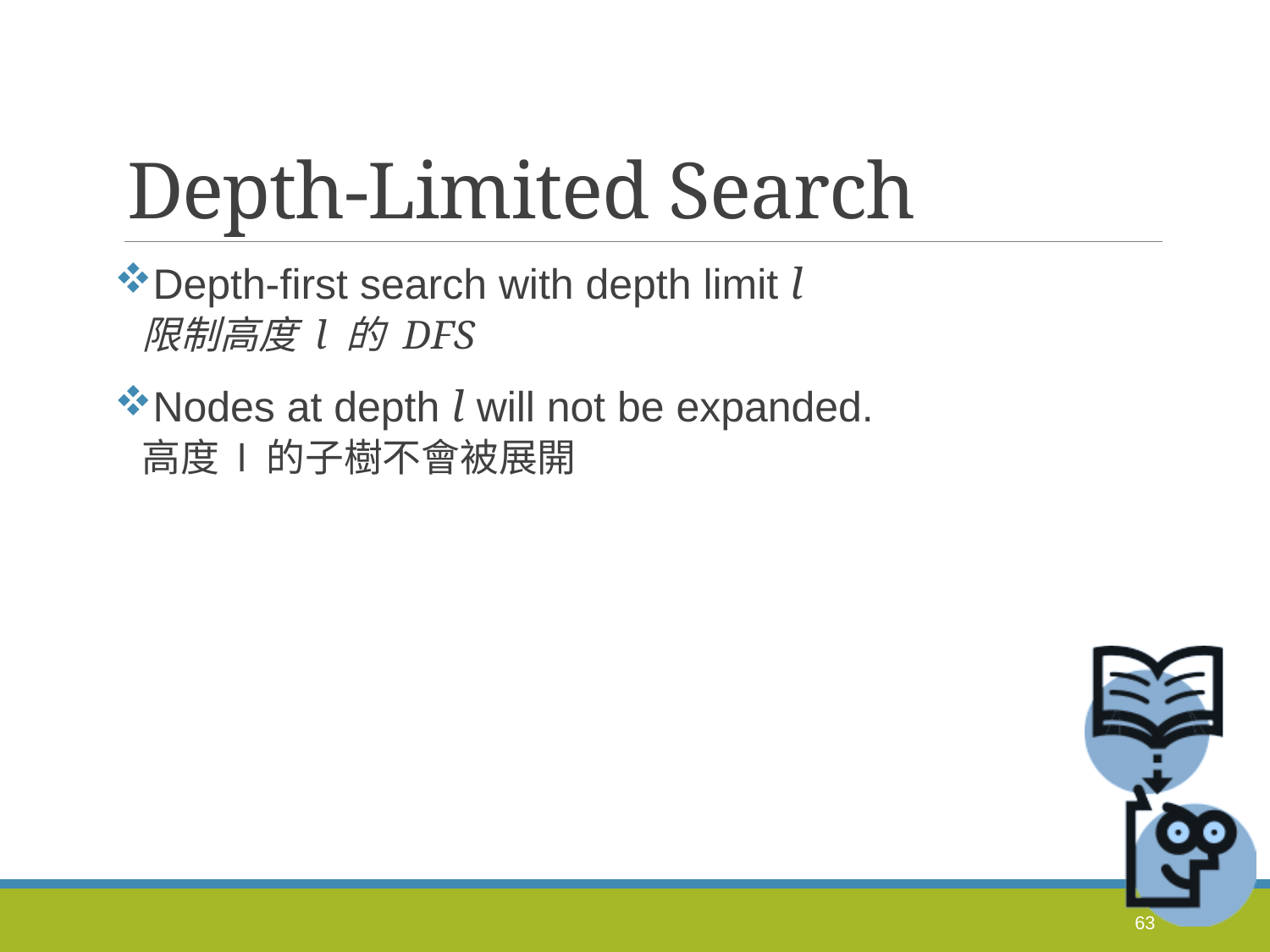

# Depth-Limited Search
Depth-first search with depth limit l
限制高度 l 的 DFS
Nodes at depth l will not be expanded.
高度 l 的子樹不會被展開
63